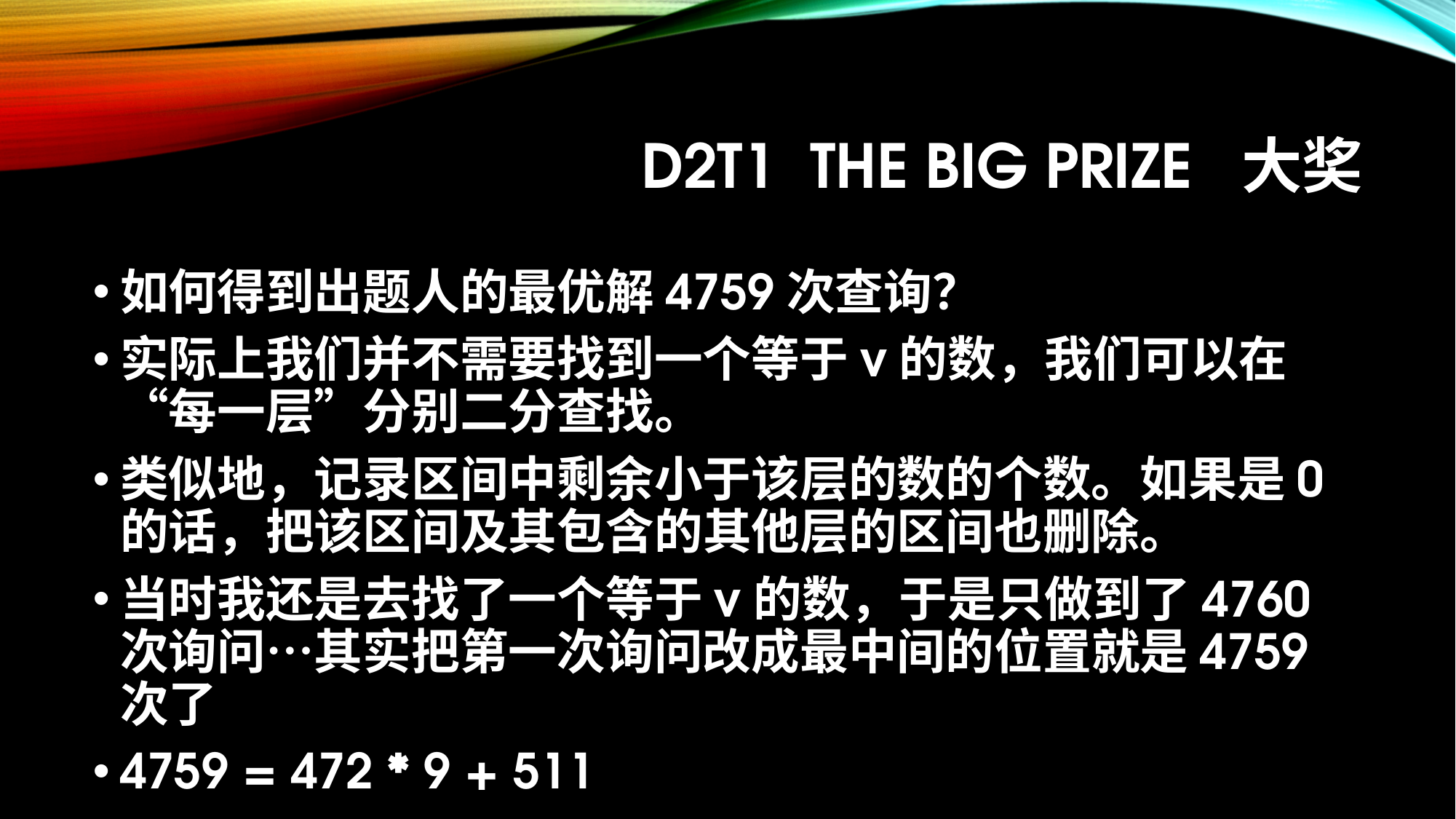

# D2T1  The Big Prize  大奖
如何得到出题人的最优解4759次查询？
实际上我们并不需要找到一个等于v的数，我们可以在“每一层”分别二分查找。
类似地，记录区间中剩余小于该层的数的个数。如果是0的话，把该区间及其包含的其他层的区间也删除。
当时我还是去找了一个等于v的数，于是只做到了4760次询问…其实把第一次询问改成最中间的位置就是4759次了
4759 = 472 * 9 + 511